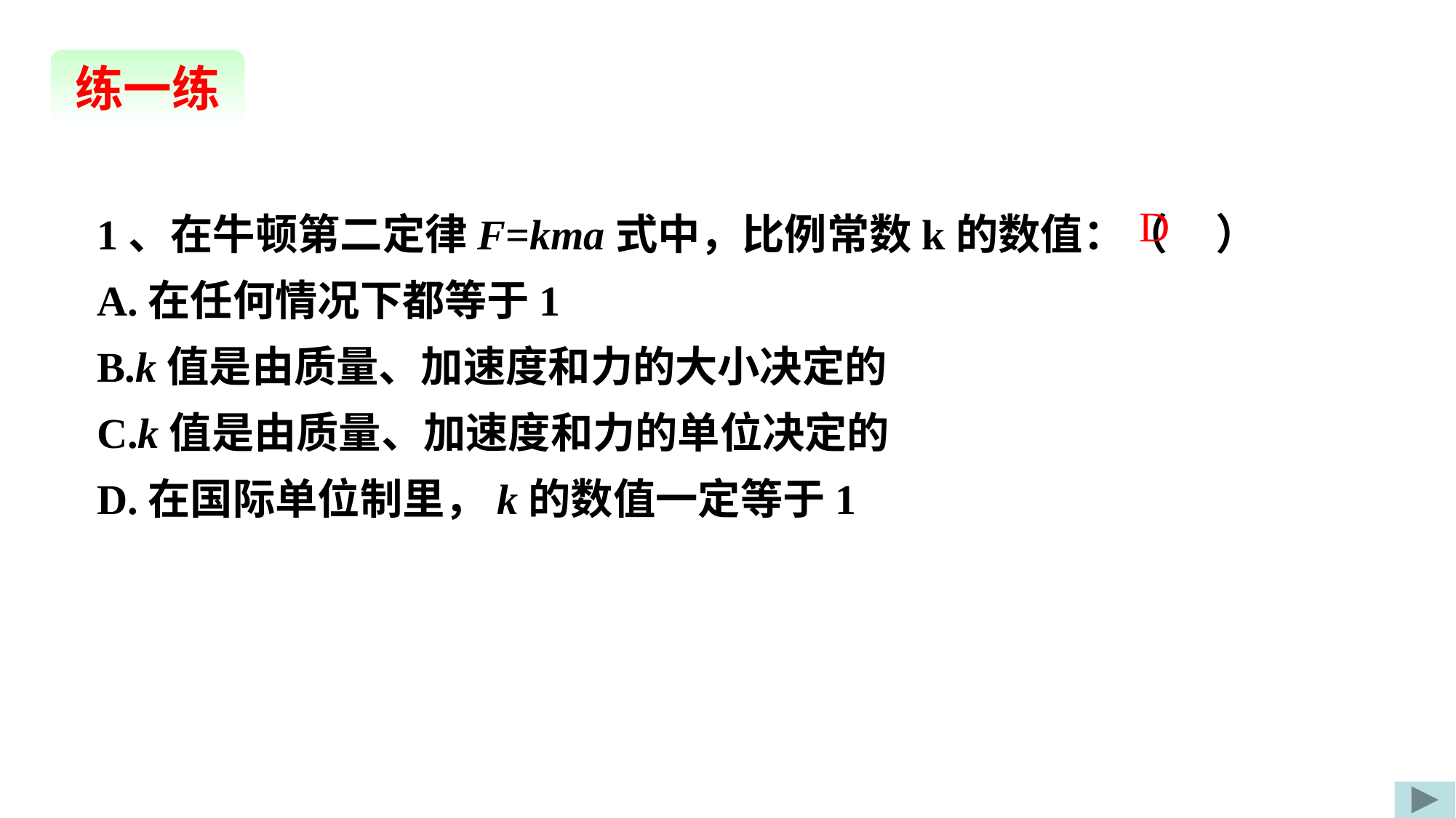

练一练
1、在牛顿第二定律F=kma式中，比例常数k的数值：（     ）
A.在任何情况下都等于1
B.k值是由质量、加速度和力的大小决定的
C.k值是由质量、加速度和力的单位决定的
D.在国际单位制里，k的数值一定等于1
D